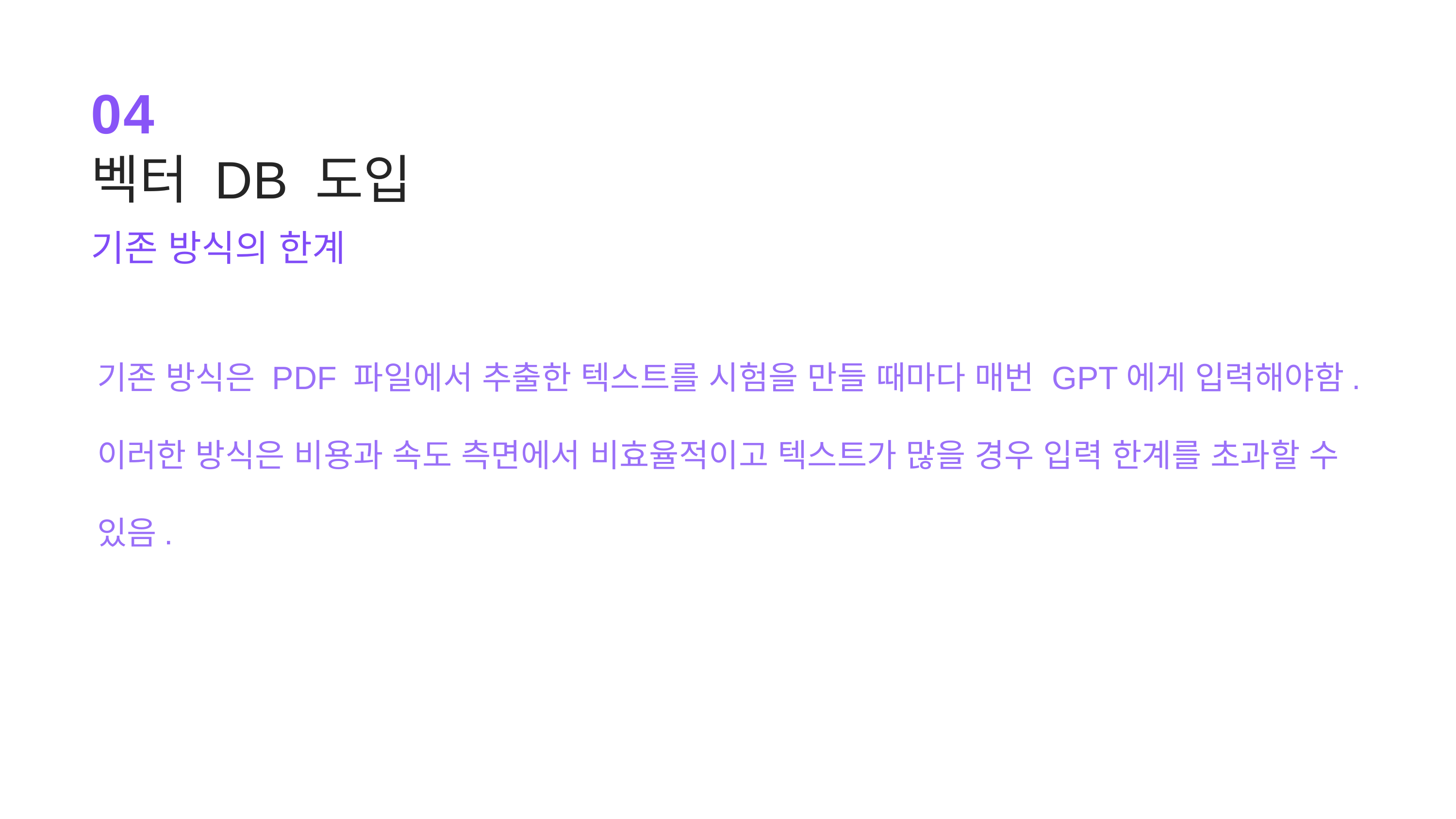

04
벡터 DB 도입
기존 방식의 한계
기존 방식은 PDF 파일에서 추출한 텍스트를 시험을 만들 때마다 매번 GPT에게 입력해야함.
이러한 방식은 비용과 속도 측면에서 비효율적이고 텍스트가 많을 경우 입력 한계를 초과할 수 있음.